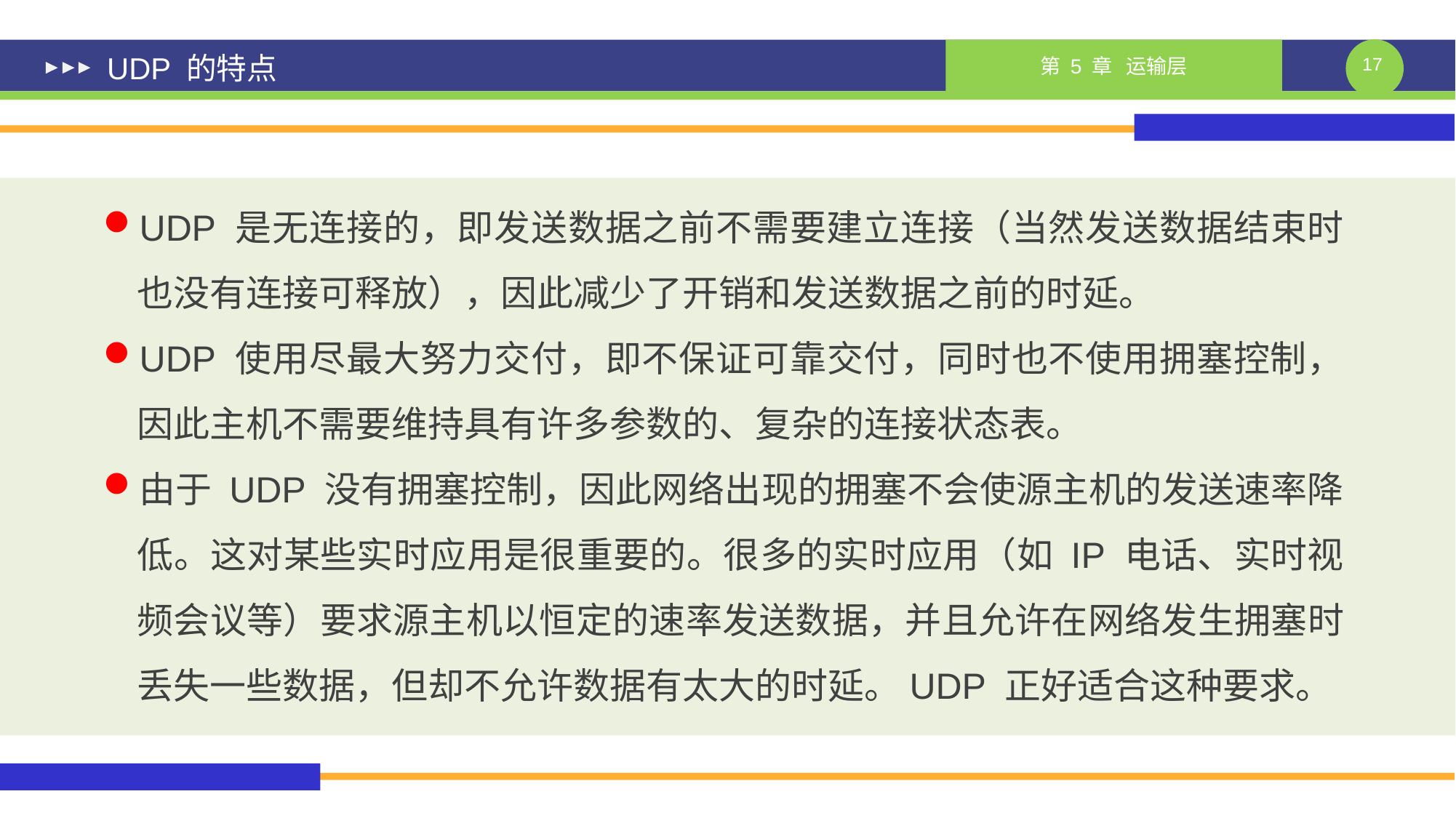

# UDP 的特点

UDP 是无连接的，即发送数据之前不需要建立连接（当然发送数据结束时也没有连接可释放），因此减少了开销和发送数据之前的时延。
UDP 使用尽最大努力交付，即不保证可靠交付，同时也不使用拥塞控制，因此主机不需要维持具有许多参数的、复杂的连接状态表。
由于 UDP 没有拥塞控制，因此网络出现的拥塞不会使源主机的发送速率降低。这对某些实时应用是很重要的。很多的实时应用（如 IP 电话、实时视频会议等）要求源主机以恒定的速率发送数据，并且允许在网络发生拥塞时丢失一些数据，但却不允许数据有太大的时延。UDP 正好适合这种要求。